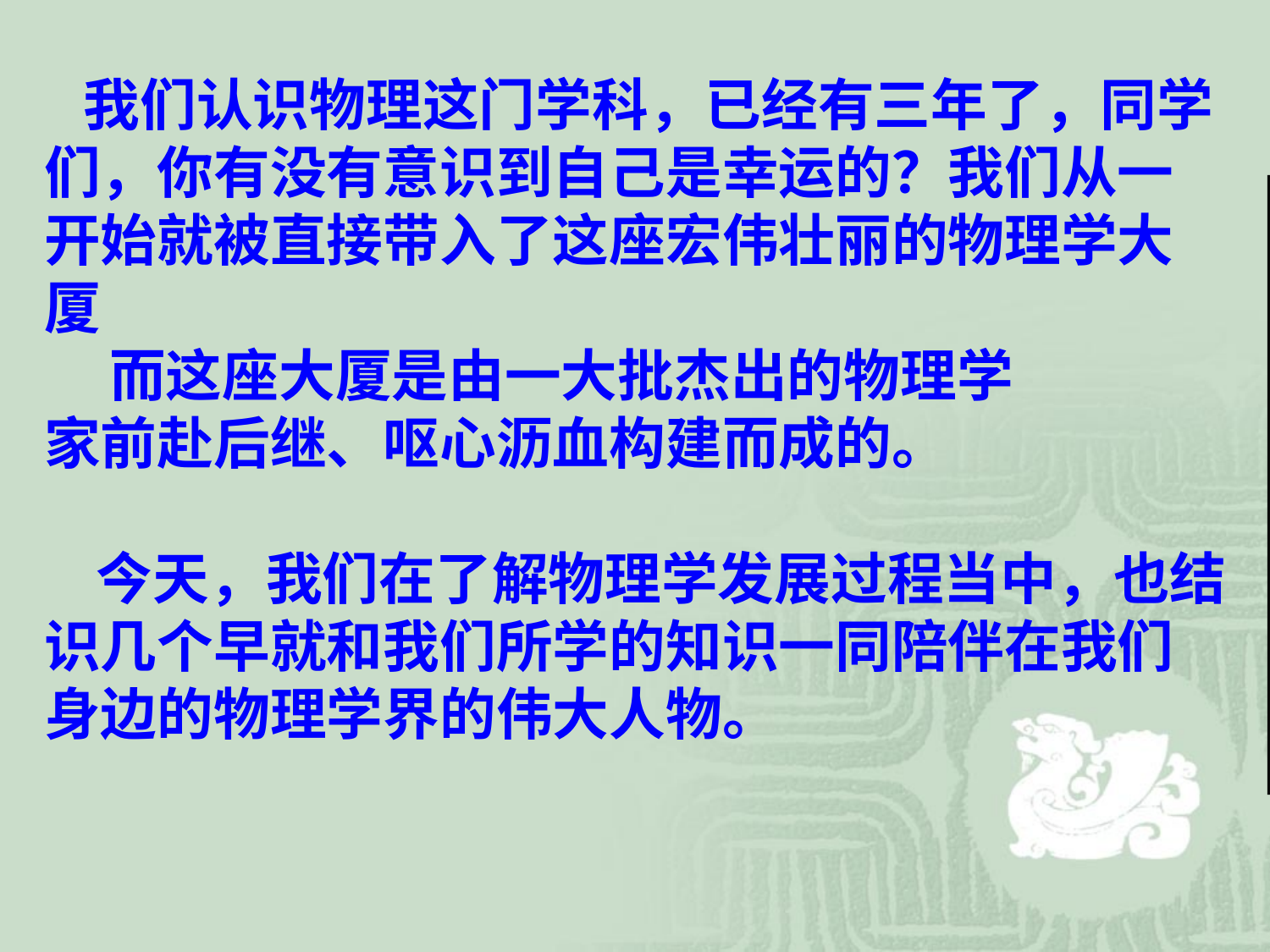

我们认识物理这门学科，已经有三年了，同学们，你有没有意识到自己是幸运的？我们从一开始就被直接带入了这座宏伟壮丽的物理学大厦
    而这座大厦是由一大批杰出的物理学
家前赴后继、呕心沥血构建而成的。

   今天，我们在了解物理学发展过程当中，也结识几个早就和我们所学的知识一同陪伴在我们身边的物理学界的伟大人物。